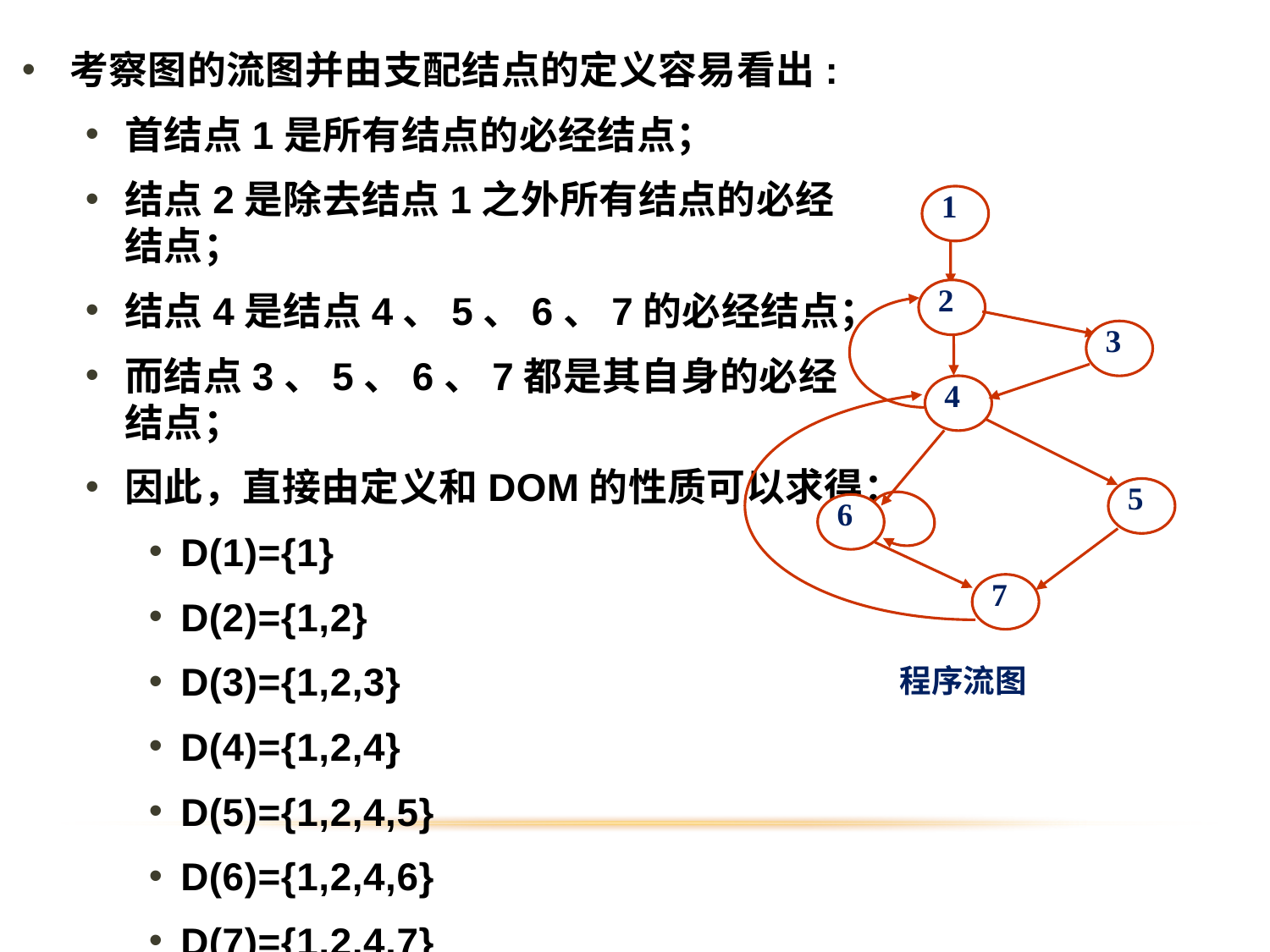

考察图的流图并由支配结点的定义容易看出:
首结点1是所有结点的必经结点；
结点2是除去结点1之外所有结点的必经结点；
结点4是结点4、5、6、7的必经结点；
而结点3、5、6、7都是其自身的必经结点；
因此，直接由定义和DOM的性质可以求得：
D(1)={1}
D(2)={1,2}
D(3)={1,2,3}
D(4)={1,2,4}
D(5)={1,2,4,5}
D(6)={1,2,4,6}
D(7)={1,2,4,7}

1

2

3

4

5

6

7
程序流图